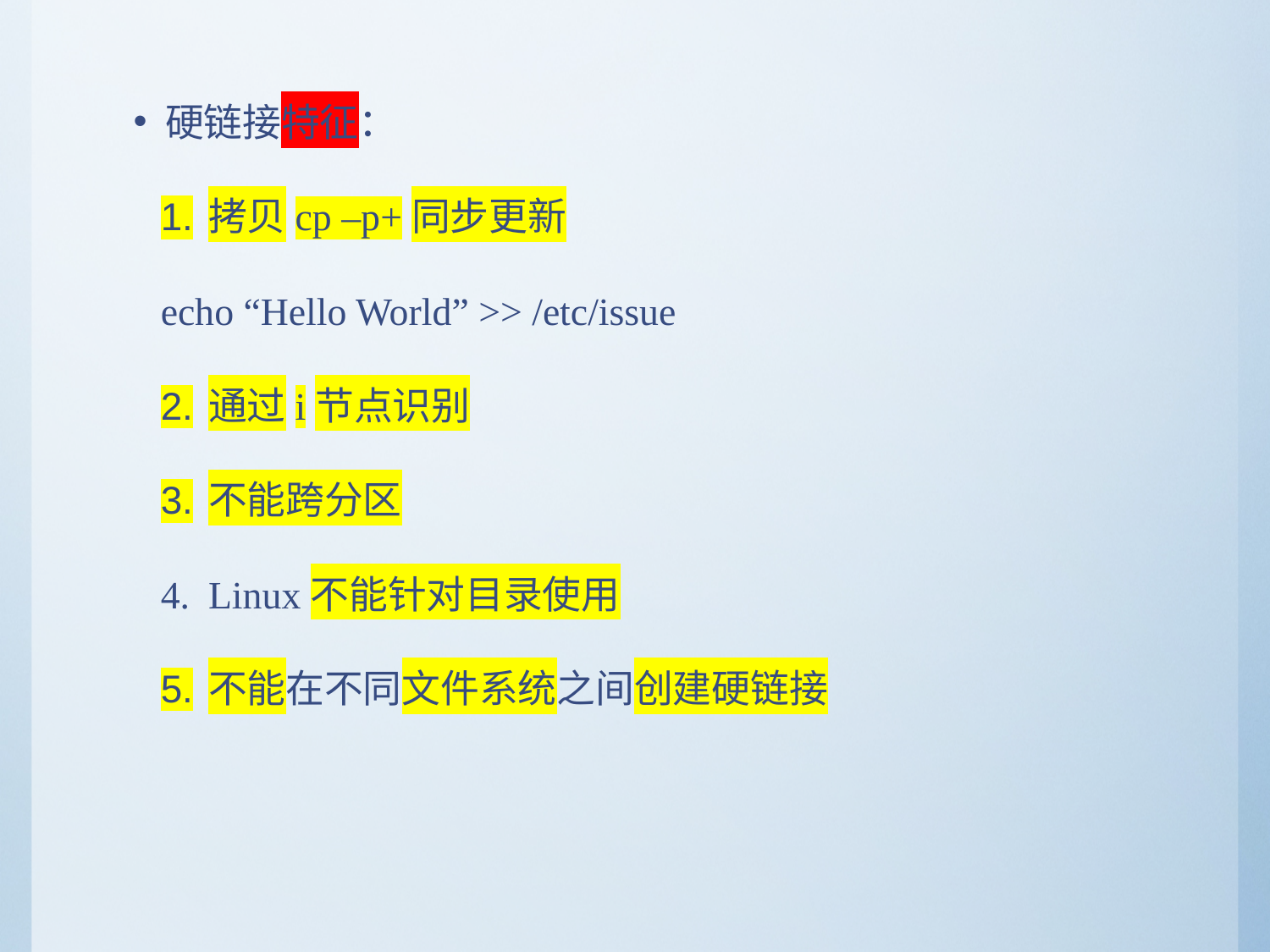

硬链接特征：
拷贝cp –p+同步更新
echo “Hello World” >> /etc/issue
通过i节点识别
不能跨分区
Linux不能针对目录使用
不能在不同文件系统之间创建硬链接